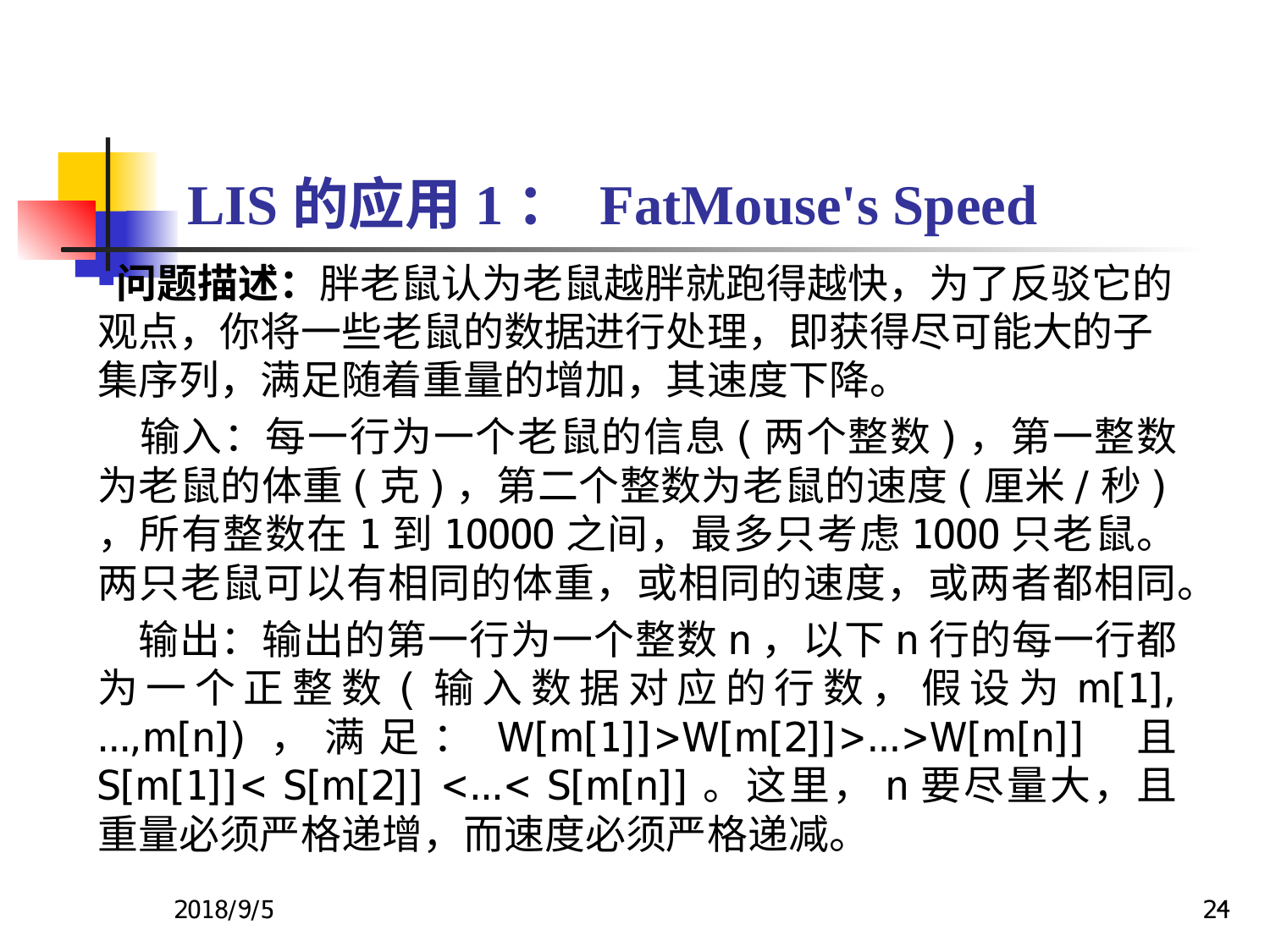

# LIS的应用1： FatMouse's Speed
问题描述：胖老鼠认为老鼠越胖就跑得越快，为了反驳它的观点，你将一些老鼠的数据进行处理，即获得尽可能大的子集序列，满足随着重量的增加，其速度下降。
   输入：每一行为一个老鼠的信息(两个整数)，第一整数为老鼠的体重(克)，第二个整数为老鼠的速度(厘米/秒)，所有整数在1到10000之间，最多只考虑1000只老鼠。两只老鼠可以有相同的体重，或相同的速度，或两者都相同。
   输出：输出的第一行为一个整数n，以下n行的每一行都为一个正整数(输入数据对应的行数，假设为m[1],…,m[n])，满足：W[m[1]]>W[m[2]]>…>W[m[n]] 且 S[m[1]]< S[m[2]] <…< S[m[n]]。这里，n要尽量大，且重量必须严格递增，而速度必须严格递减。
2018/9/5
24